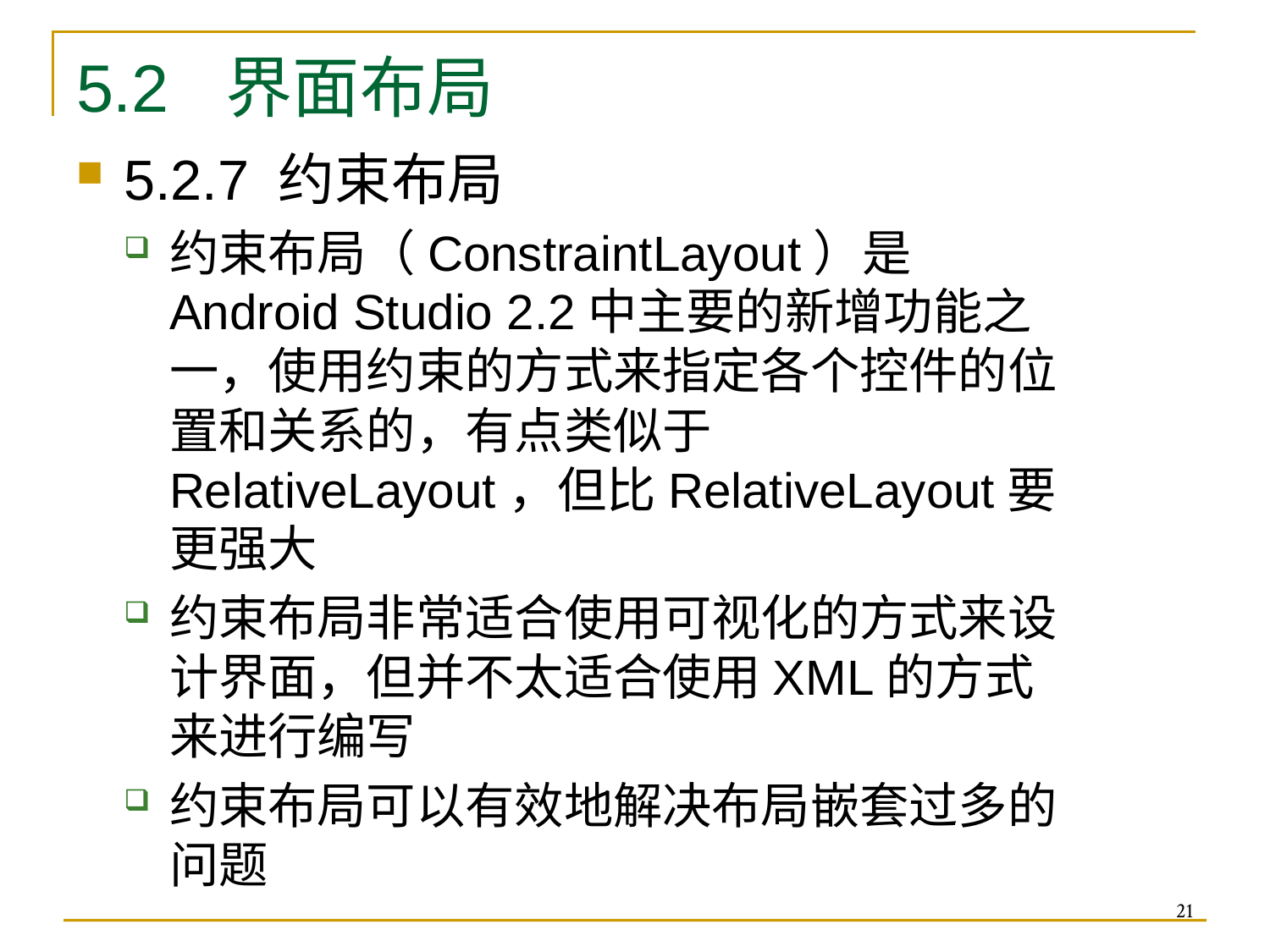

# 5.2 界面布局
5.2.7 约束布局
约束布局（ConstraintLayout）是Android Studio 2.2中主要的新增功能之一，使用约束的方式来指定各个控件的位置和关系的，有点类似于RelativeLayout，但比RelativeLayout要更强大
约束布局非常适合使用可视化的方式来设计界面，但并不太适合使用XML的方式来进行编写
约束布局可以有效地解决布局嵌套过多的问题
21